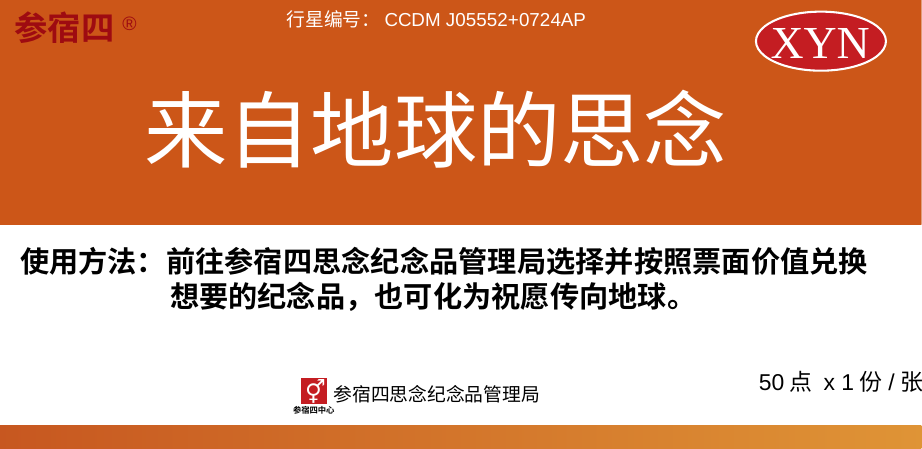

行星编号：CCDM J05552+0724AP
参宿四®
XYN

来自地球的思念
使用方法：前往参宿四思念纪念品管理局选择并按照票面价值兑换    	想要的纪念品，也可化为祝愿传向地球。
50点 x 1份/张
⚥
参宿四思念纪念品管理局

参宿四中心